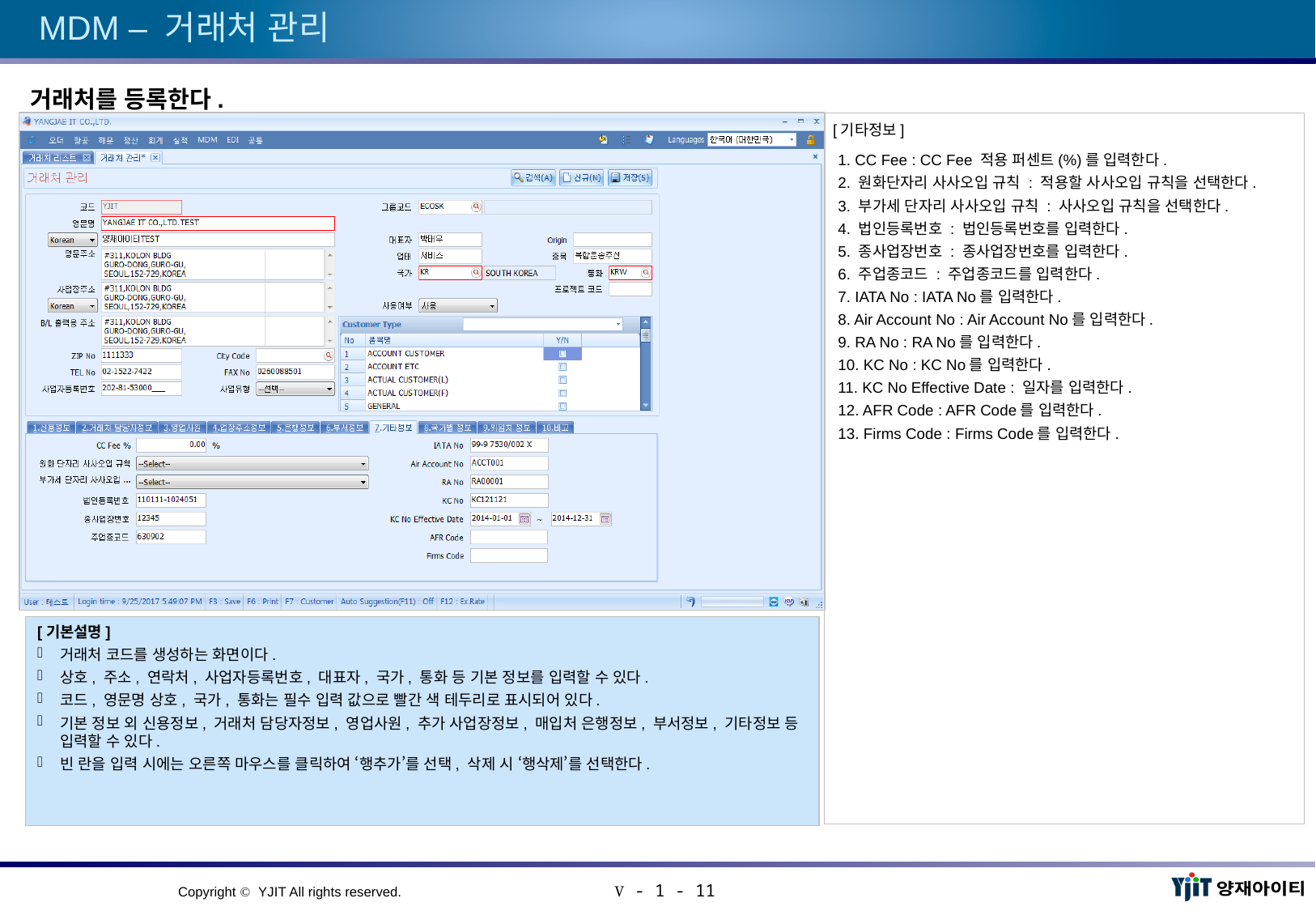

# MDM – 거래처 관리
거래처를 등록한다.

[기타정보]
1. CC Fee : CC Fee 적용 퍼센트(%)를 입력한다.
2. 원화단자리 사사오입 규칙 : 적용할 사사오입 규칙을 선택한다.
3. 부가세 단자리 사사오입 규칙 : 사사오입 규칙을 선택한다.
4. 법인등록번호 : 법인등록번호를 입력한다.
5. 종사업장번호 : 종사업장번호를 입력한다.
6. 주업종코드 : 주업종코드를 입력한다.
7. IATA No : IATA No를 입력한다.
8. Air Account No : Air Account No를 입력한다.
9. RA No : RA No를 입력한다.
10. KC No : KC No를 입력한다.
11. KC No Effective Date : 일자를 입력한다.
12. AFR Code : AFR Code를 입력한다.
13. Firms Code : Firms Code를 입력한다.

[기본설명]
거래처 코드를 생성하는 화면이다.
상호, 주소, 연락처, 사업자등록번호, 대표자, 국가, 통화 등 기본 정보를 입력할 수 있다.
코드, 영문명 상호, 국가, 통화는 필수 입력 값으로 빨간 색 테두리로 표시되어 있다.
기본 정보 외 신용정보, 거래처 담당자정보, 영업사원, 추가 사업장정보, 매입처 은행정보, 부서정보, 기타정보 등 입력할 수 있다.
빈 란을 입력 시에는 오른쪽 마우스를 클릭하여 ‘행추가’를 선택, 삭제 시 ‘행삭제’를 선택한다.